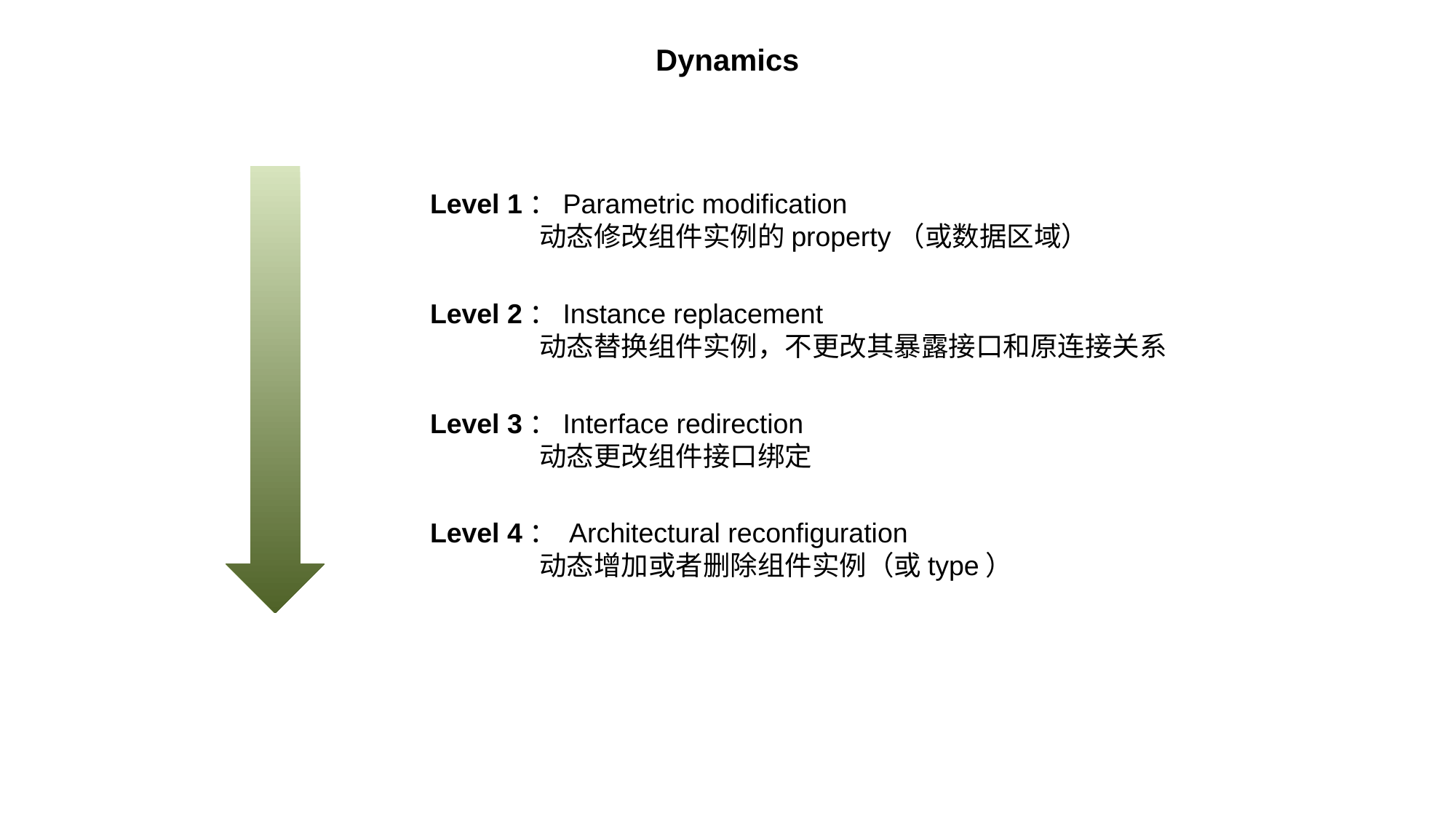

Dynamics

Level 1：Parametric modification
	动态修改组件实例的property（或数据区域）
Level 2：Instance replacement
	动态替换组件实例，不更改其暴露接口和原连接关系
Level 3：Interface redirection
	动态更改组件接口绑定
Level 4： Architectural reconfiguration
	动态增加或者删除组件实例（或type）